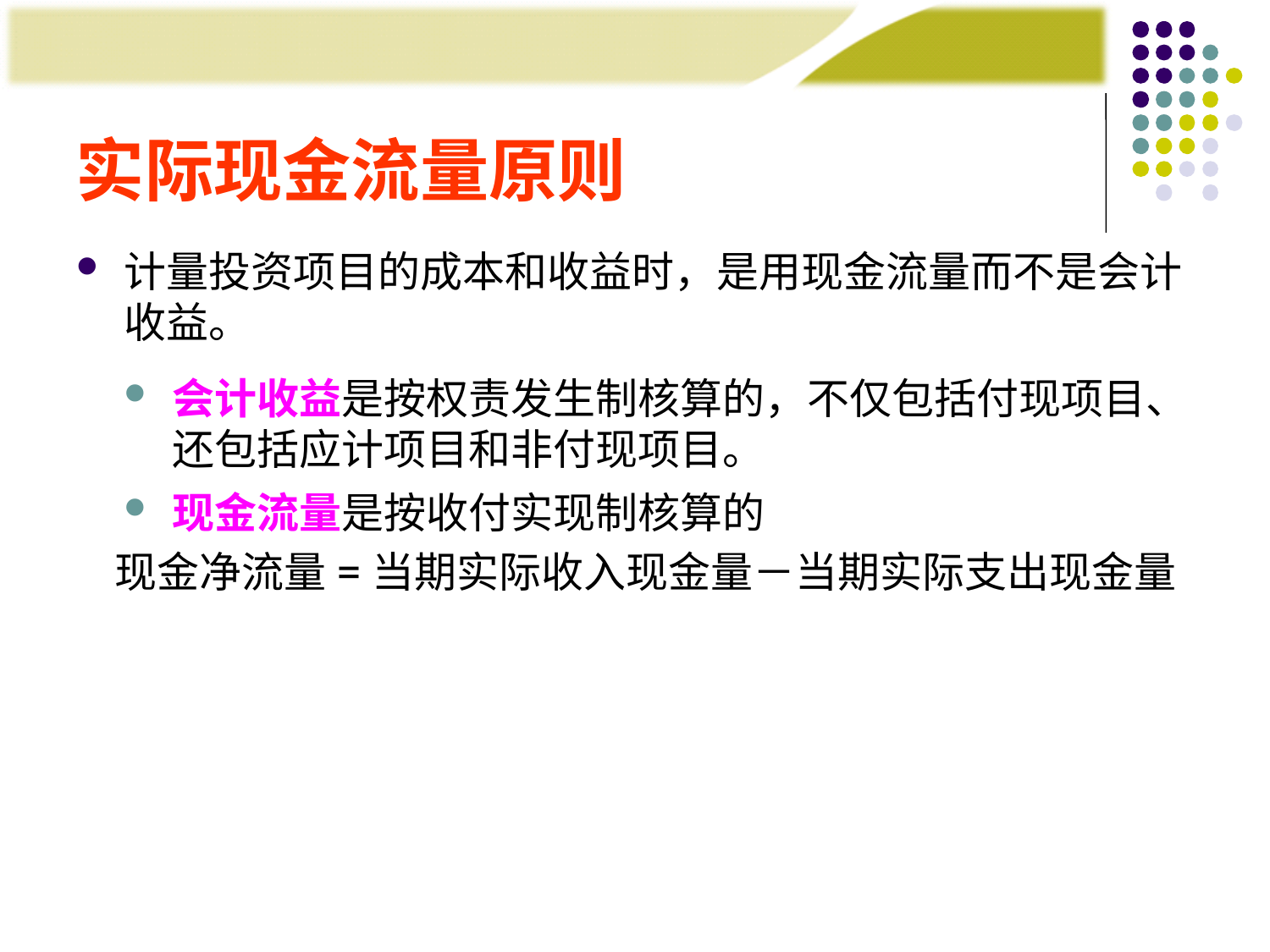

# 实际现金流量原则
计量投资项目的成本和收益时，是用现金流量而不是会计收益。
会计收益是按权责发生制核算的，不仅包括付现项目、还包括应计项目和非付现项目。
现金流量是按收付实现制核算的
   现金净流量=当期实际收入现金量－当期实际支出现金量